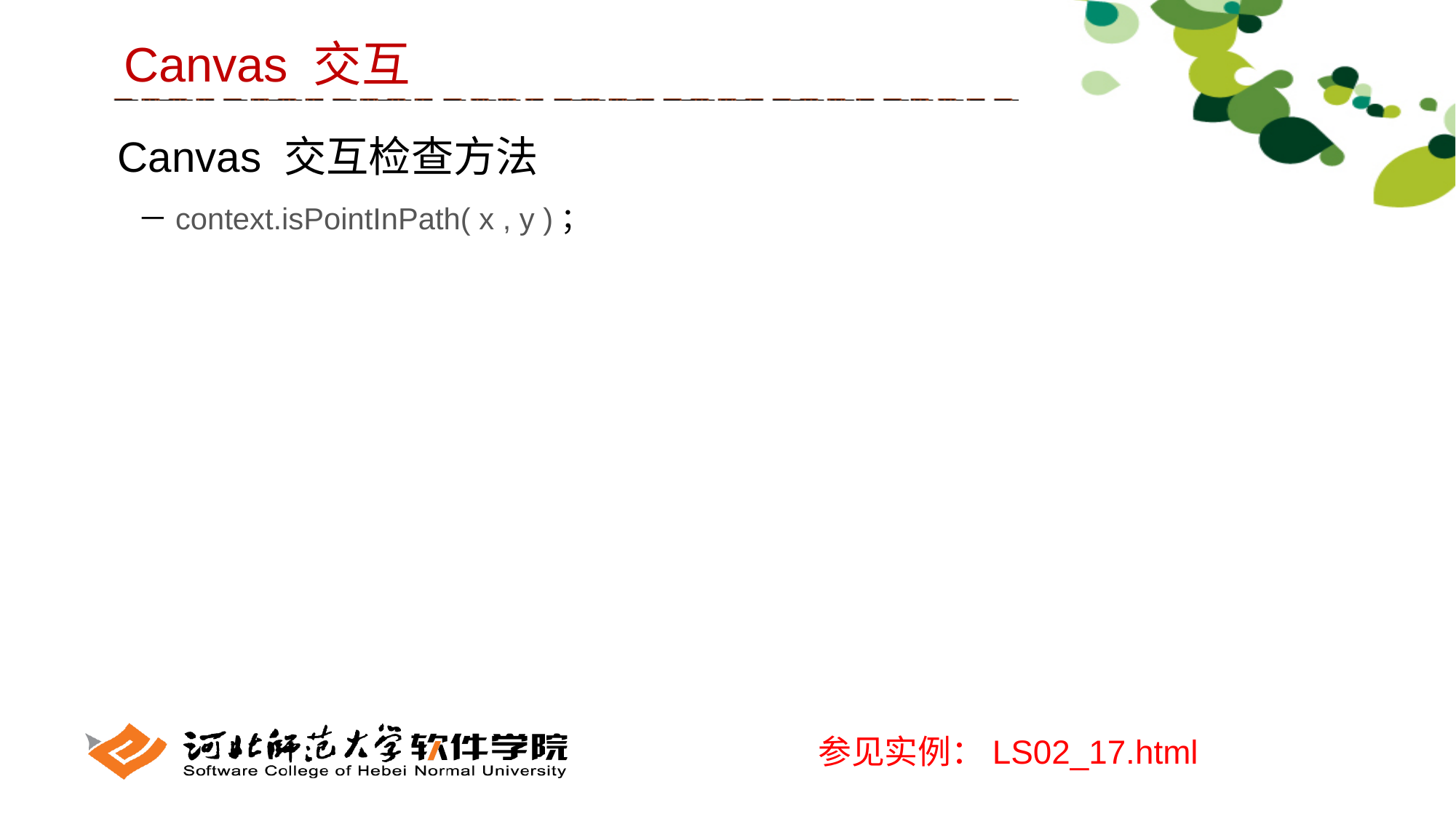

Canvas 交互
Canvas 交互检查方法
－context.isPointInPath( x , y )；
参见实例：LS02_17.html